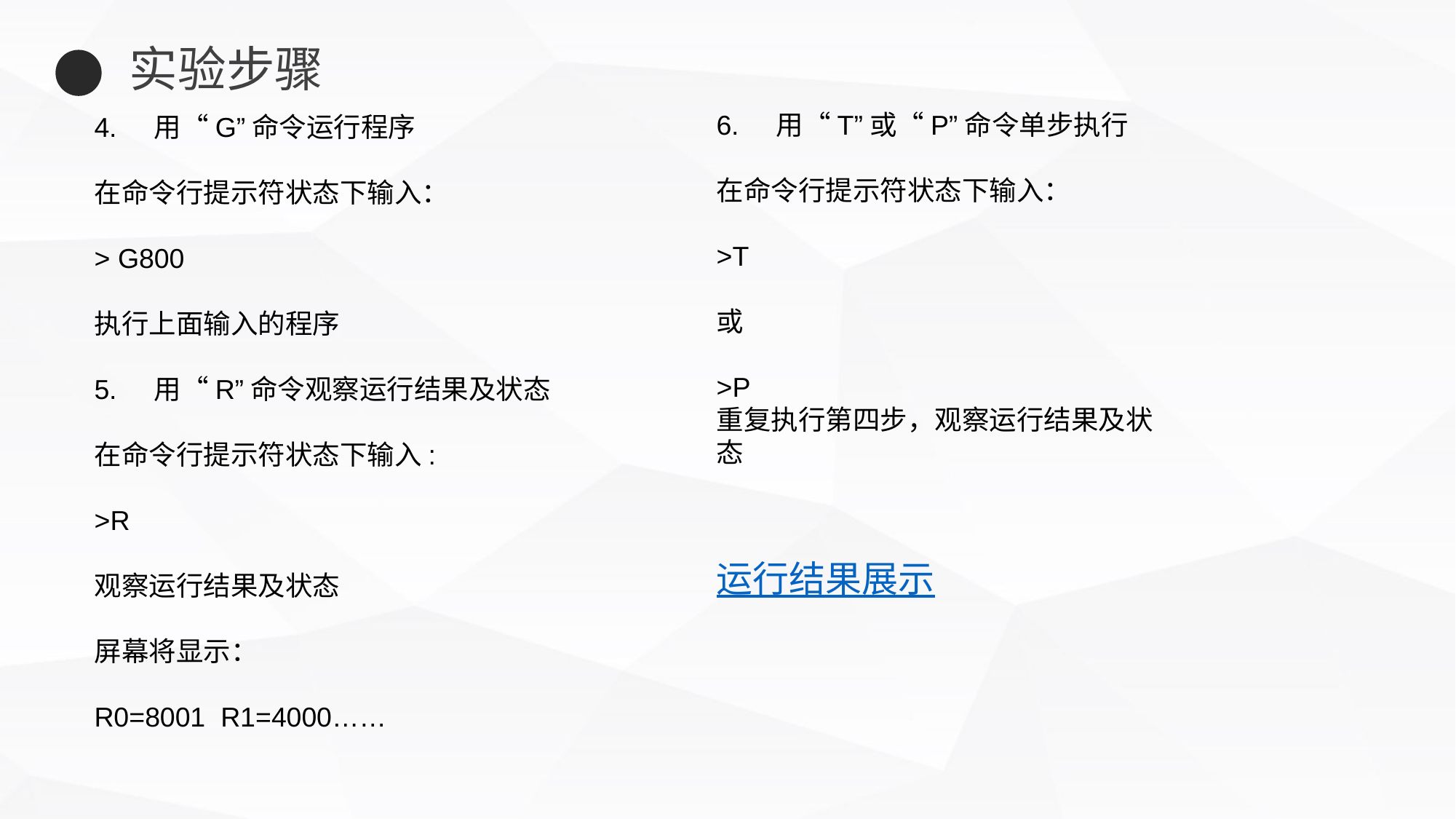

实验步骤

6.    用“T”或“P”命令单步执行

在命令行提示符状态下输入：

>T

或

>P
重复执行第四步，观察运行结果及状态

运行结果展示

4.    用“G”命令运行程序

在命令行提示符状态下输入：

> G800

执行上面输入的程序

5.    用“R”命令观察运行结果及状态

在命令行提示符状态下输入:

>R

观察运行结果及状态

屏幕将显示：

R0=8001  R1=4000……